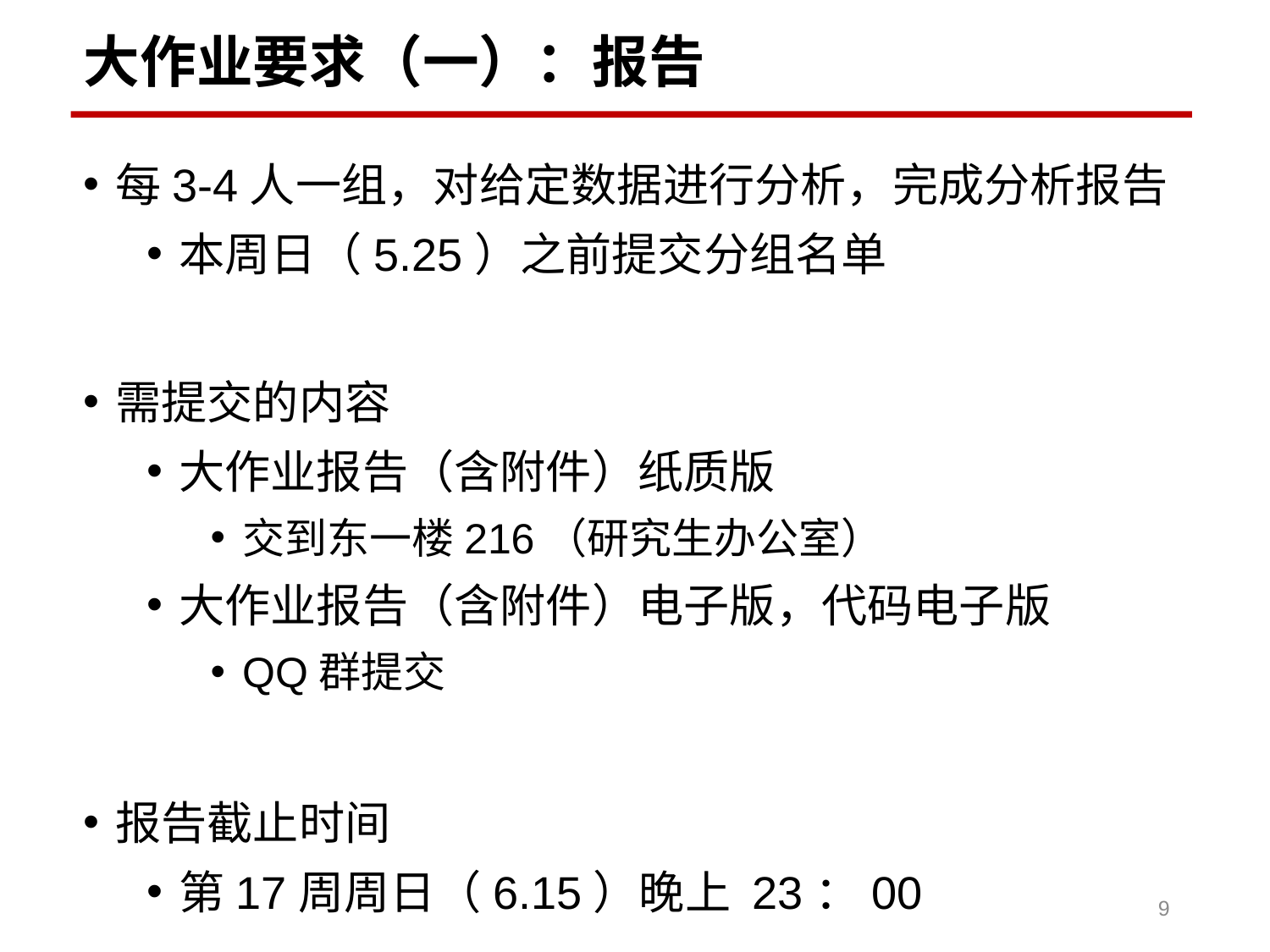

# 大作业要求（一）：报告
每3-4人一组，对给定数据进行分析，完成分析报告
本周日（5.25）之前提交分组名单

需提交的内容
大作业报告（含附件）纸质版
交到东一楼216（研究生办公室）
大作业报告（含附件）电子版，代码电子版
QQ群提交

报告截止时间
第17周周日（6.15）晚上 23：00

9